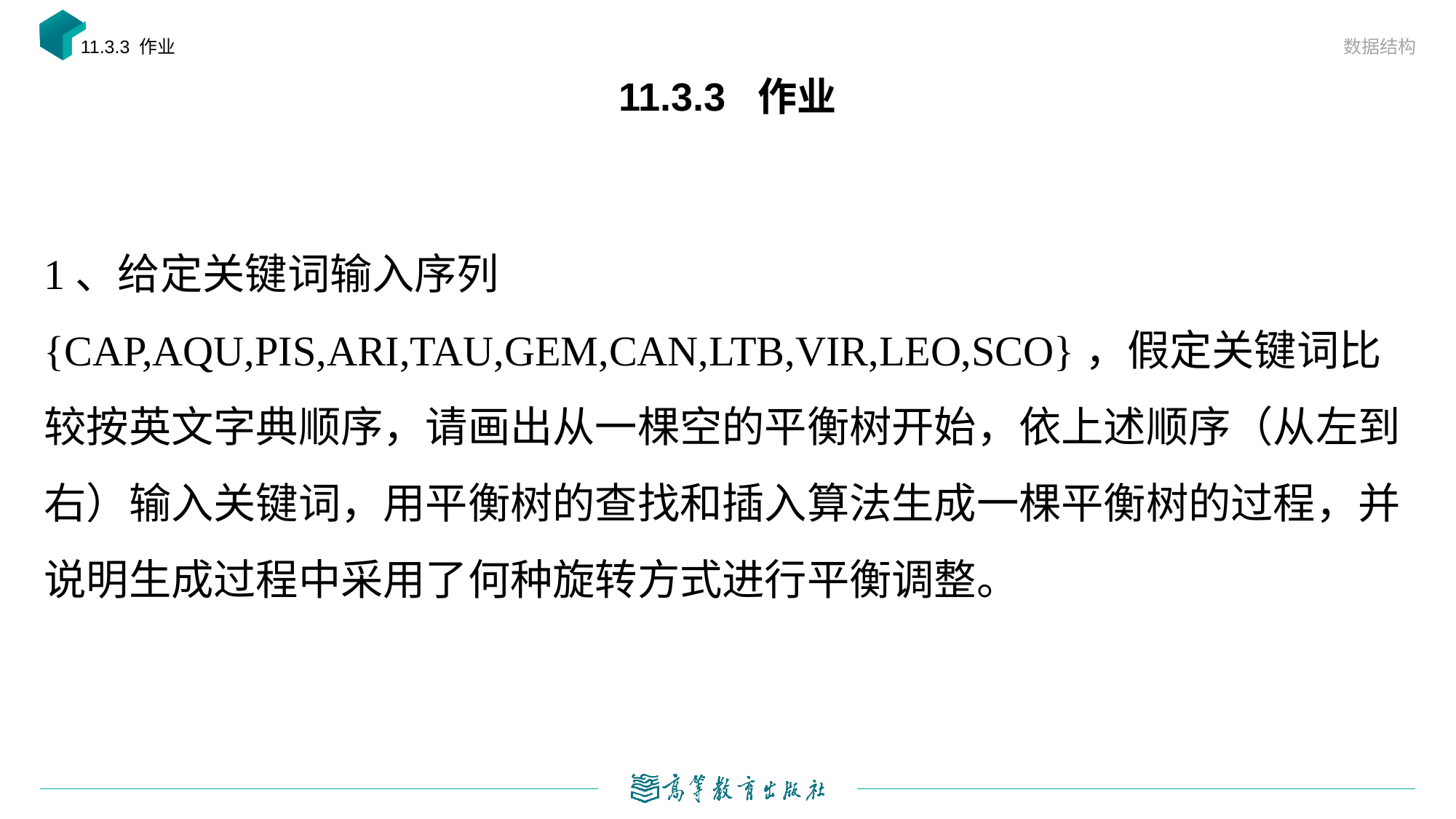

数据结构
11.3.3 作业
# 11.3.3  作业
1、给定关键词输入序列{CAP,AQU,PIS,ARI,TAU,GEM,CAN,LTB,VIR,LEO,SCO}，假定关键词比较按英文字典顺序，请画出从一棵空的平衡树开始，依上述顺序（从左到右）输入关键词，用平衡树的查找和插入算法生成一棵平衡树的过程，并说明生成过程中采用了何种旋转方式进行平衡调整。